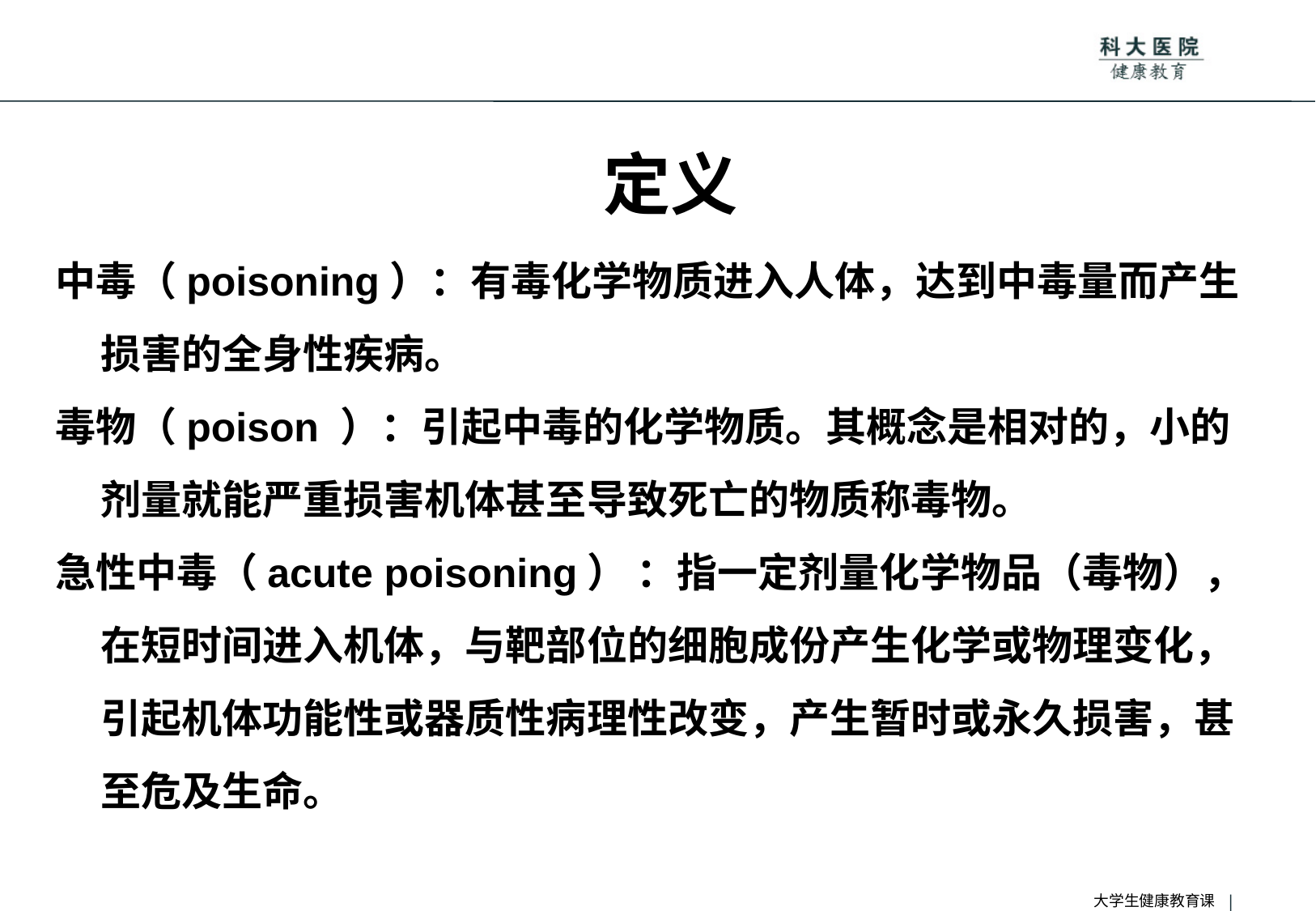

# 定义
中毒（poisoning）：有毒化学物质进入人体，达到中毒量而产生损害的全身性疾病。
毒物（poison ）：引起中毒的化学物质。其概念是相对的，小的剂量就能严重损害机体甚至导致死亡的物质称毒物。
急性中毒（acute poisoning） ：指一定剂量化学物品（毒物），在短时间进入机体，与靶部位的细胞成份产生化学或物理变化，引起机体功能性或器质性病理性改变，产生暂时或永久损害，甚至危及生命。

大学生健康教育课
2